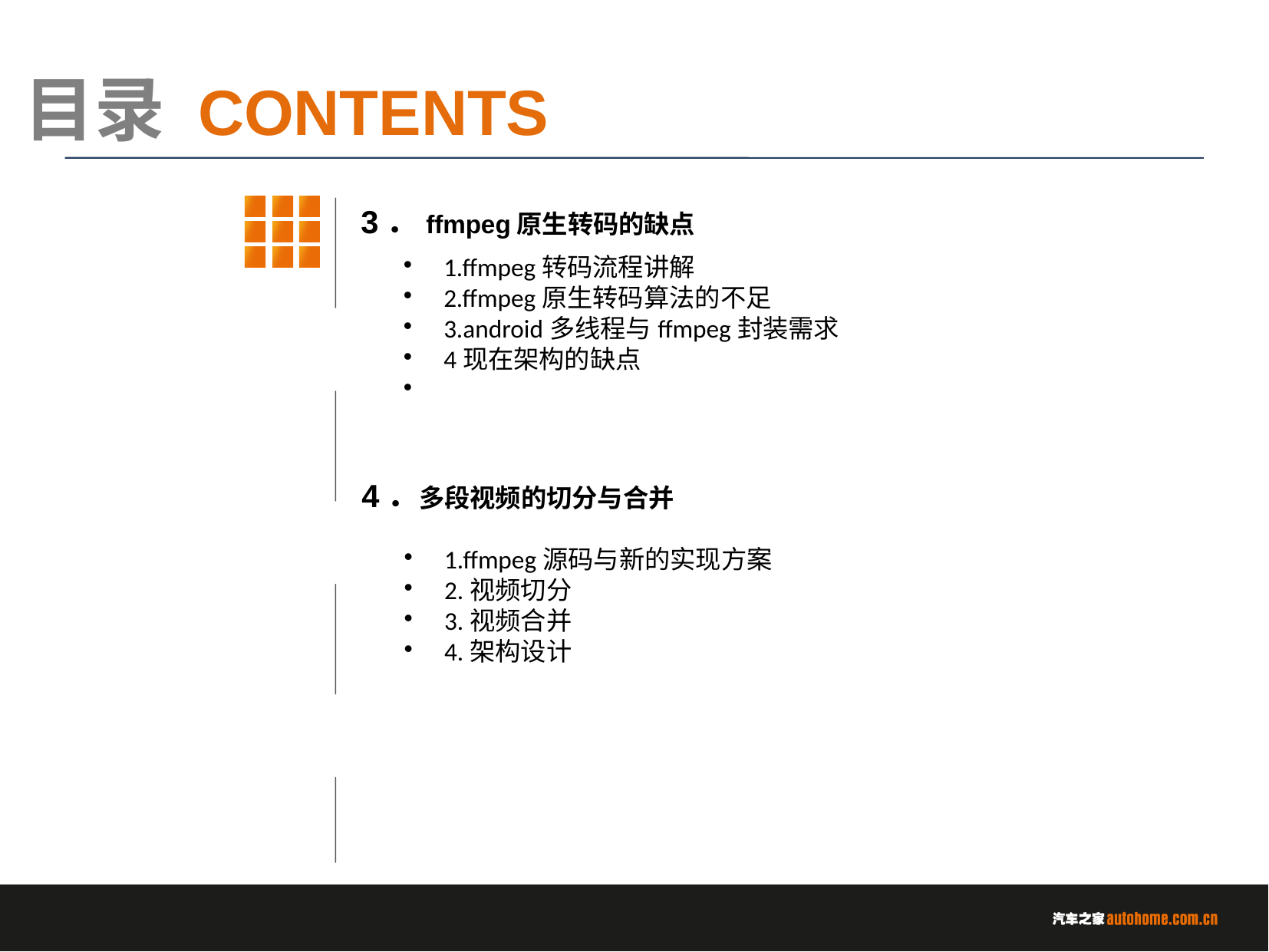

3．ffmpeg原生转码的缺点
1.ffmpeg转码流程讲解
2.ffmpeg原生转码算法的不足
3.android多线程与ffmpeg封装需求
4现在架构的缺点

4．多段视频的切分与合并
1.ffmpeg源码与新的实现方案
2.视频切分
3.视频合并
4.架构设计